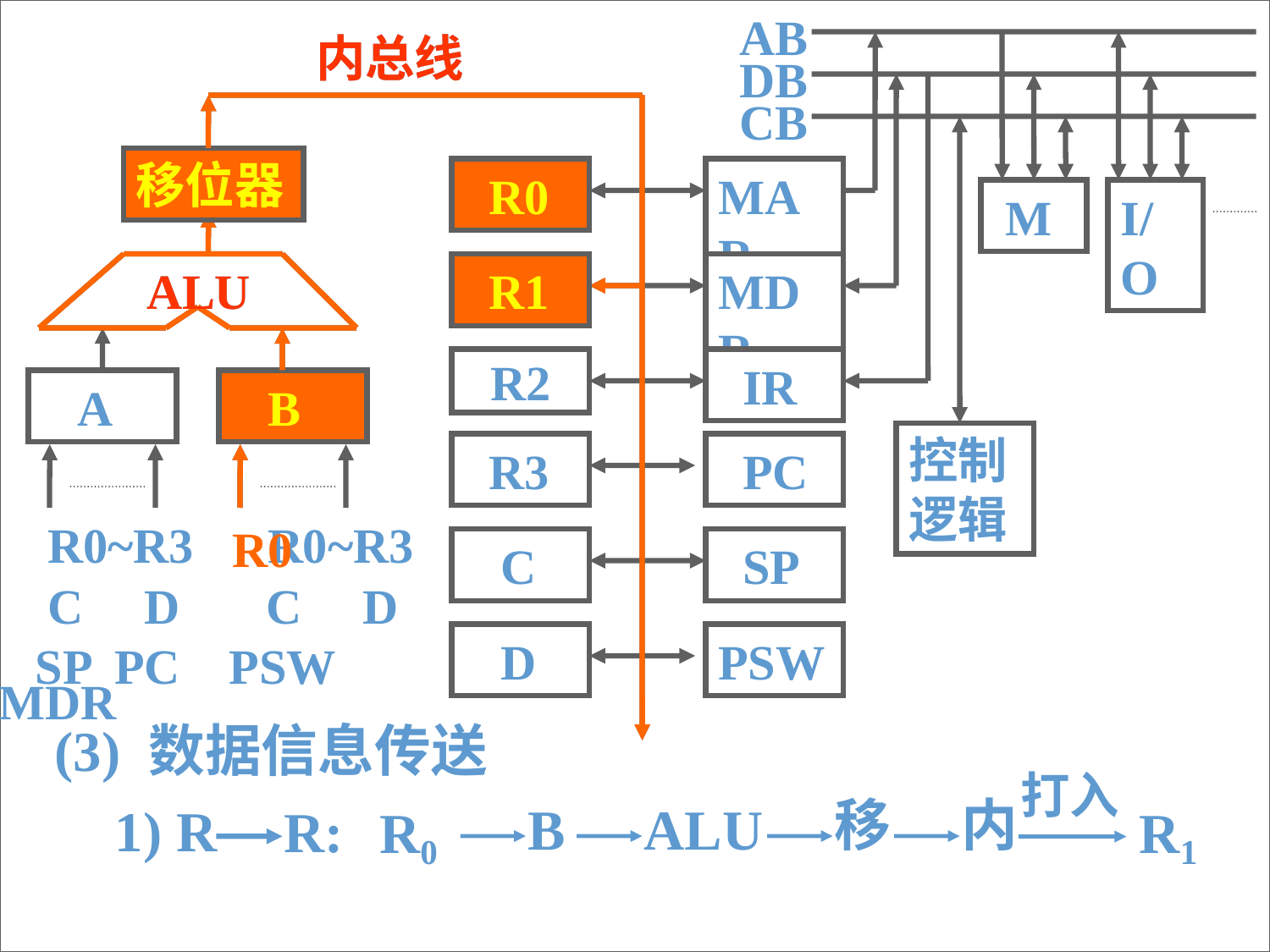

AB
内总线
内总线

DB

CB

移位器
移位器
  R0
  R0
MAR
 M
I/O

ALU
ALU
  R1
  R1
MDR

R2
  IR
  IR
   A
   B
   B

控制逻辑
  R3
  PC

  R0
    R0~R3      R0~R3
    C     D       C     D
   SP  PC    PSW  MDR
   C
  SP

   D
PSW

(3) 数据信息传送
打入
移
内
B
ALU
R0
R1
1) R
R: